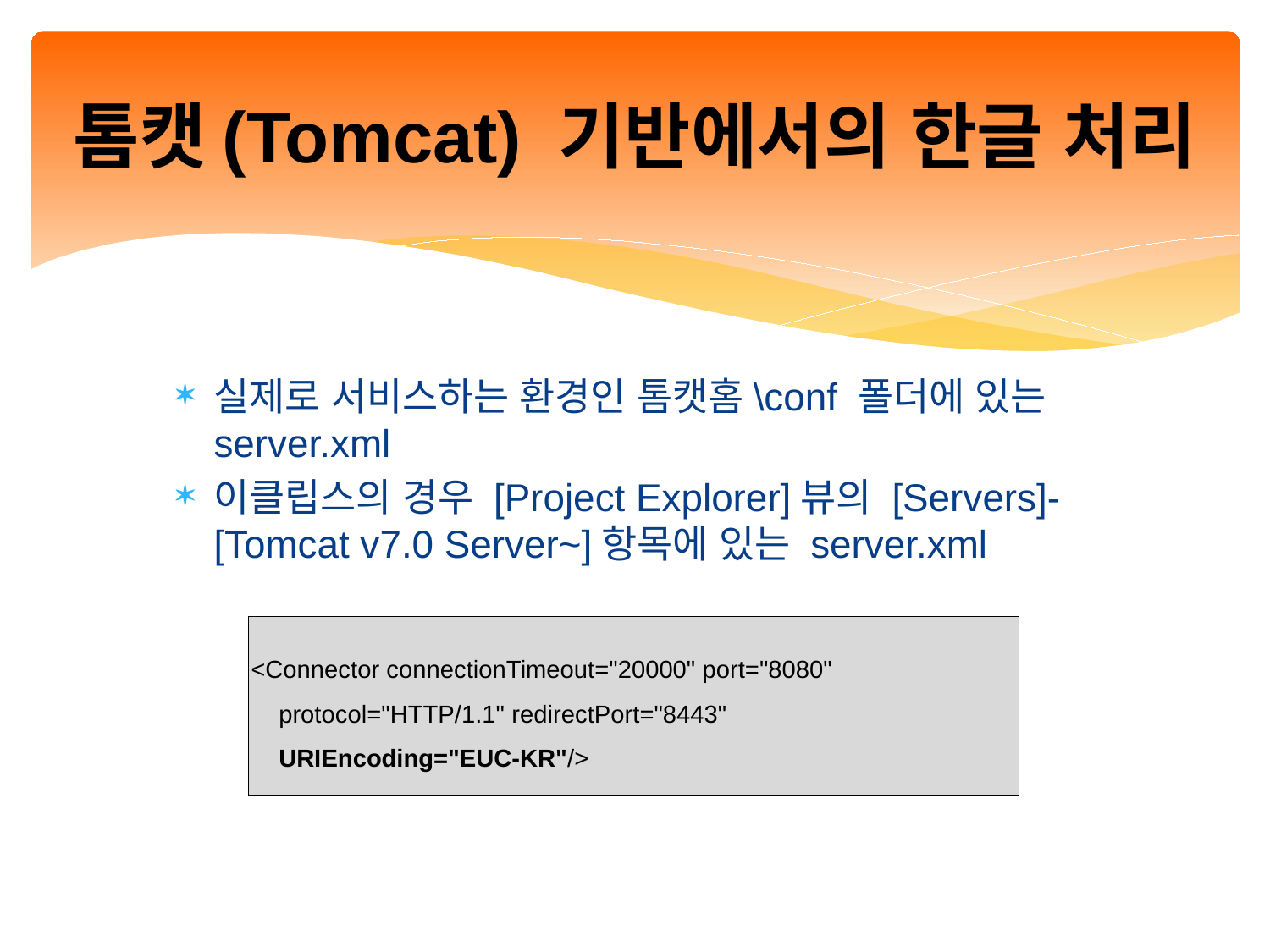

# 톰캣(Tomcat) 기반에서의 한글 처리
실제로 서비스하는 환경인 톰캣홈\conf 폴더에 있는 server.xml
이클립스의 경우 [Project Explorer]뷰의 [Servers]-[Tomcat v7.0 Server~]항목에 있는 server.xml
| <Connector connectionTimeout="20000" port="8080" protocol="HTTP/1.1" redirectPort="8443" URIEncoding="EUC-KR"/> |
| --- |